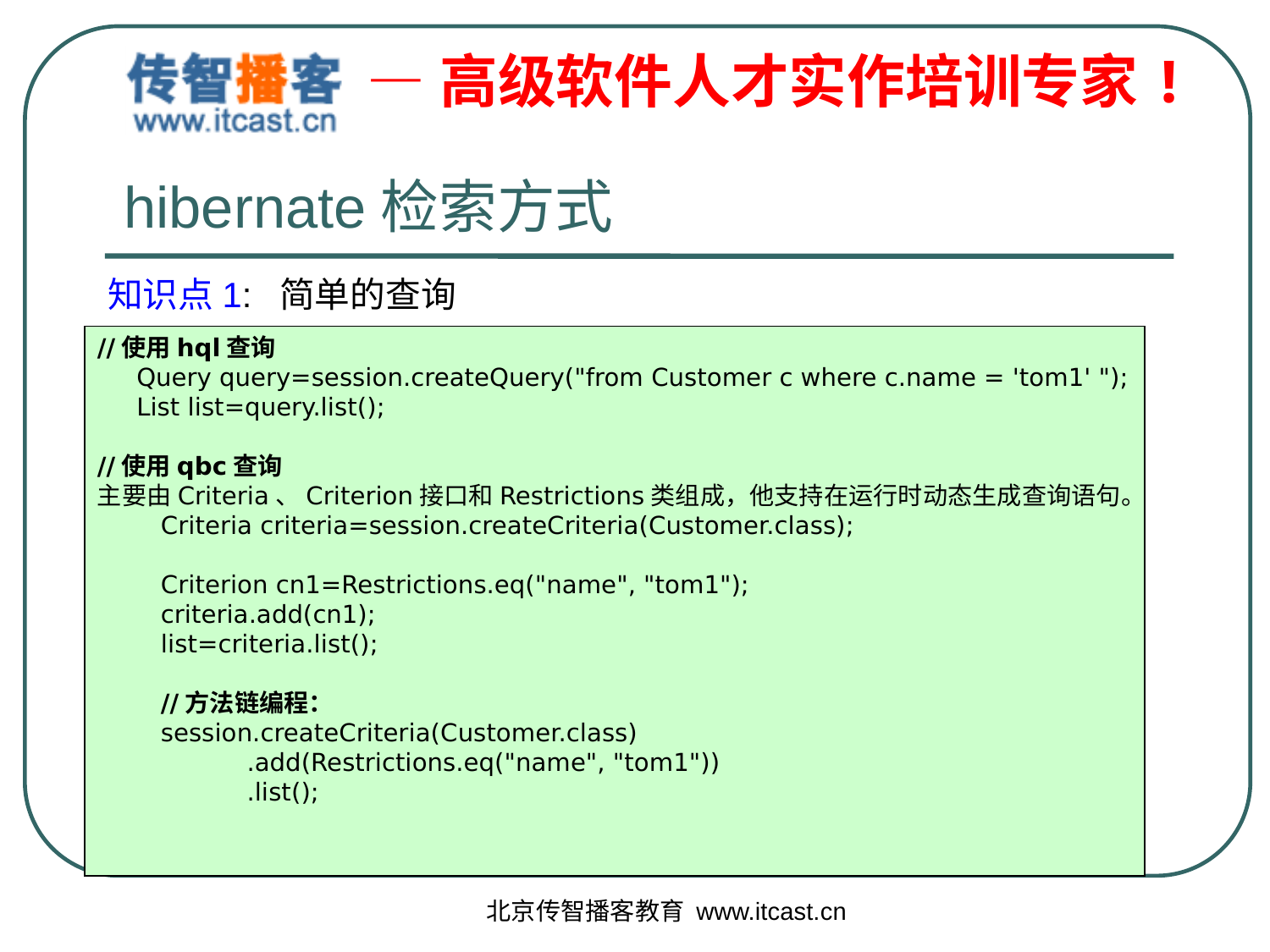

# hibernate检索方式
知识点1:  简单的查询
//使用hql查询
     Query query=session.createQuery("from Customer c where c.name = 'tom1' ");
     List list=query.list();

//使用qbc查询
主要由Criteria、Criterion接口和Restrictions类组成，他支持在运行时动态生成查询语句。
Criteria criteria=session.createCriteria(Customer.class);

Criterion cn1=Restrictions.eq("name", "tom1");
criteria.add(cn1);
list=criteria.list();

//方法链编程：
session.createCriteria(Customer.class)
           .add(Restrictions.eq("name", "tom1"))
           .list();
北京传智播客教育 www.itcast.cn